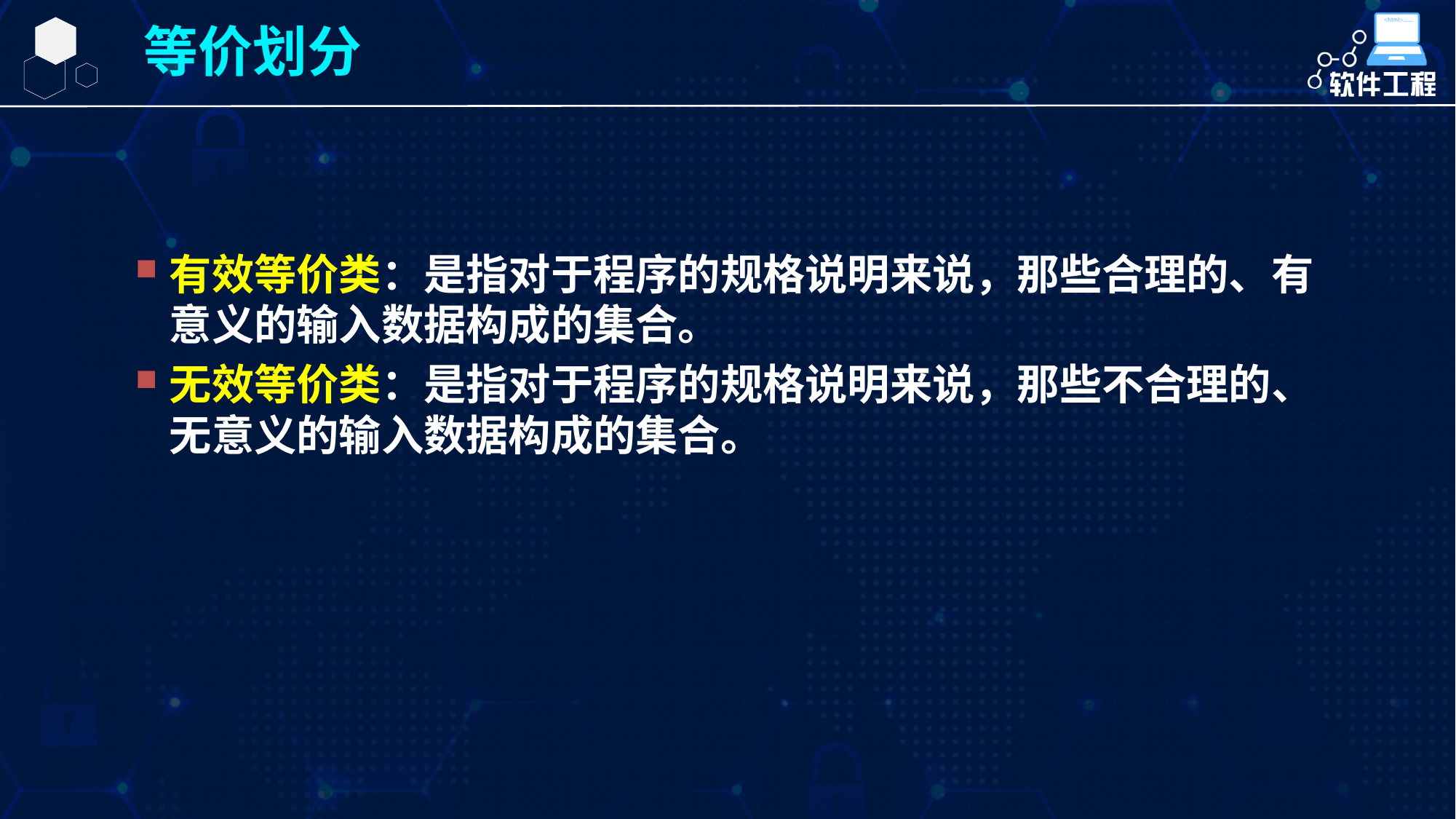

等价划分
有效等价类：是指对于程序的规格说明来说，那些合理的、有意义的输入数据构成的集合。
无效等价类：是指对于程序的规格说明来说，那些不合理的、无意义的输入数据构成的集合。